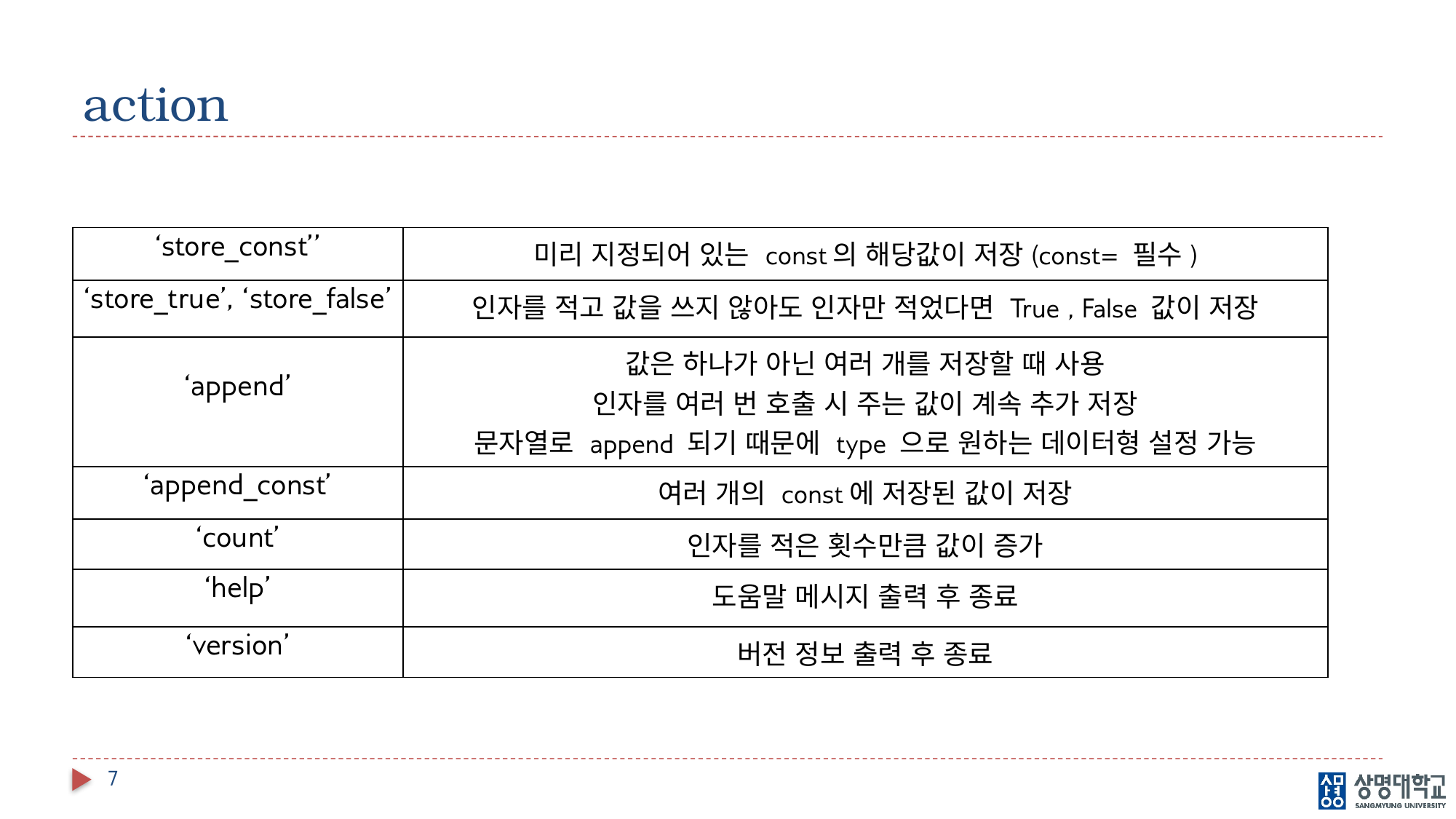

# action
| ‘store\_const’’ | 미리 지정되어 있는 const의 해당값이 저장(const= 필수) |
| --- | --- |
| ‘store\_true’, ‘store\_false’ | 인자를 적고 값을 쓰지 않아도 인자만 적었다면 True , False 값이 저장 |
| ‘append’ | 값은 하나가 아닌 여러 개를 저장할 때 사용 인자를 여러 번 호출 시 주는 값이 계속 추가 저장 문자열로 append 되기 때문에 type 으로 원하는 데이터형 설정 가능 |
| ‘append\_const’ | 여러 개의 const에 저장된 값이 저장 |
| ‘count’ | 인자를 적은 횟수만큼 값이 증가 |
| ‘help’ | 도움말 메시지 출력 후 종료 |
| ‘version’ | 버전 정보 출력 후 종료 |
7